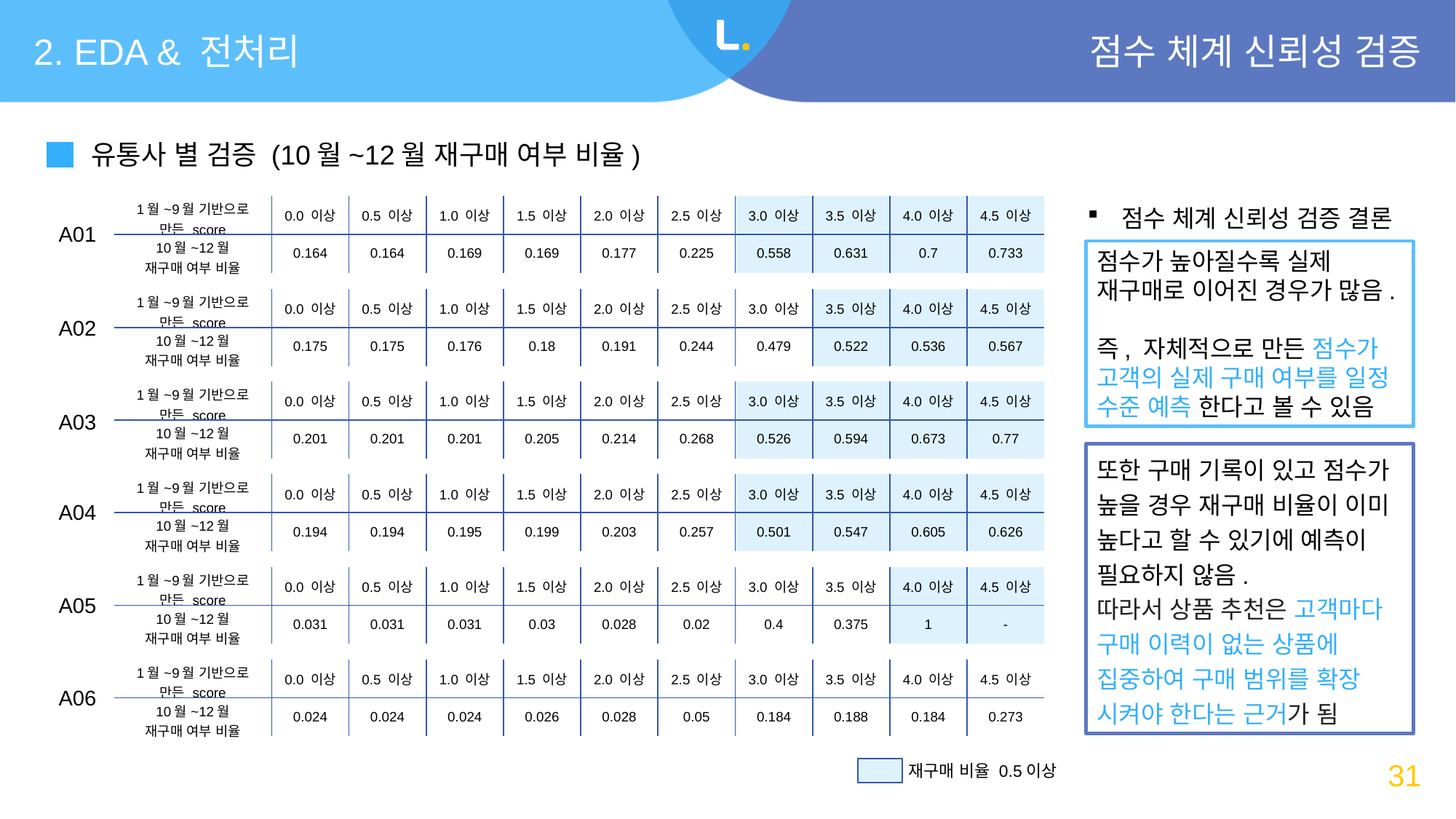

2. EDA & 전처리
점수 체계 신뢰성 검증
유통사 별 검증 (10월~12월 재구매 여부 비율)

| 1월~9월 기반으로 만든 score | 0.0 이상 | 0.5 이상 | 1.0 이상 | 1.5 이상 | 2.0 이상 | 2.5 이상 | 3.0 이상 | 3.5 이상 | 4.0 이상 | 4.5 이상 |
| --- | --- | --- | --- | --- | --- | --- | --- | --- | --- | --- |
| 10월~12월 재구매 여부 비율 | 0.164 | 0.164 | 0.169 | 0.169 | 0.177 | 0.225 | 0.558 | 0.631 | 0.7 | 0.733 |
점수 체계 신뢰성 검증 결론
A01
점수가 높아질수록 실제 재구매로 이어진 경우가 많음.

즉, 자체적으로 만든 점수가 고객의 실제 구매 여부를 일정 수준 예측 한다고 볼 수 있음
| 1월~9월 기반으로 만든 score | 0.0 이상 | 0.5 이상 | 1.0 이상 | 1.5 이상 | 2.0 이상 | 2.5 이상 | 3.0 이상 | 3.5 이상 | 4.0 이상 | 4.5 이상 |
| --- | --- | --- | --- | --- | --- | --- | --- | --- | --- | --- |
| 10월~12월 재구매 여부 비율 | 0.175 | 0.175 | 0.176 | 0.18 | 0.191 | 0.244 | 0.479 | 0.522 | 0.536 | 0.567 |
A02
| 1월~9월 기반으로 만든 score | 0.0 이상 | 0.5 이상 | 1.0 이상 | 1.5 이상 | 2.0 이상 | 2.5 이상 | 3.0 이상 | 3.5 이상 | 4.0 이상 | 4.5 이상 |
| --- | --- | --- | --- | --- | --- | --- | --- | --- | --- | --- |
| 10월~12월 재구매 여부 비율 | 0.201 | 0.201 | 0.201 | 0.205 | 0.214 | 0.268 | 0.526 | 0.594 | 0.673 | 0.77 |
A03
또한 구매 기록이 있고 점수가 높을 경우 재구매 비율이 이미 높다고 할 수 있기에 예측이 필요하지 않음.
따라서 상품 추천은 고객마다 구매 이력이 없는 상품에 집중하여 구매 범위를 확장 시켜야 한다는 근거가 됨
| 1월~9월 기반으로 만든 score | 0.0 이상 | 0.5 이상 | 1.0 이상 | 1.5 이상 | 2.0 이상 | 2.5 이상 | 3.0 이상 | 3.5 이상 | 4.0 이상 | 4.5 이상 |
| --- | --- | --- | --- | --- | --- | --- | --- | --- | --- | --- |
| 10월~12월 재구매 여부 비율 | 0.194 | 0.194 | 0.195 | 0.199 | 0.203 | 0.257 | 0.501 | 0.547 | 0.605 | 0.626 |
A04
| 1월~9월 기반으로 만든 score | 0.0 이상 | 0.5 이상 | 1.0 이상 | 1.5 이상 | 2.0 이상 | 2.5 이상 | 3.0 이상 | 3.5 이상 | 4.0 이상 | 4.5 이상 |
| --- | --- | --- | --- | --- | --- | --- | --- | --- | --- | --- |
| 10월~12월 재구매 여부 비율 | 0.031 | 0.031 | 0.031 | 0.03 | 0.028 | 0.02 | 0.4 | 0.375 | 1 | - |
A05
| 1월~9월 기반으로 만든 score | 0.0 이상 | 0.5 이상 | 1.0 이상 | 1.5 이상 | 2.0 이상 | 2.5 이상 | 3.0 이상 | 3.5 이상 | 4.0 이상 | 4.5 이상 |
| --- | --- | --- | --- | --- | --- | --- | --- | --- | --- | --- |
| 10월~12월 재구매 여부 비율 | 0.024 | 0.024 | 0.024 | 0.026 | 0.028 | 0.05 | 0.184 | 0.188 | 0.184 | 0.273 |
A06
31
재구매 비율 0.5이상